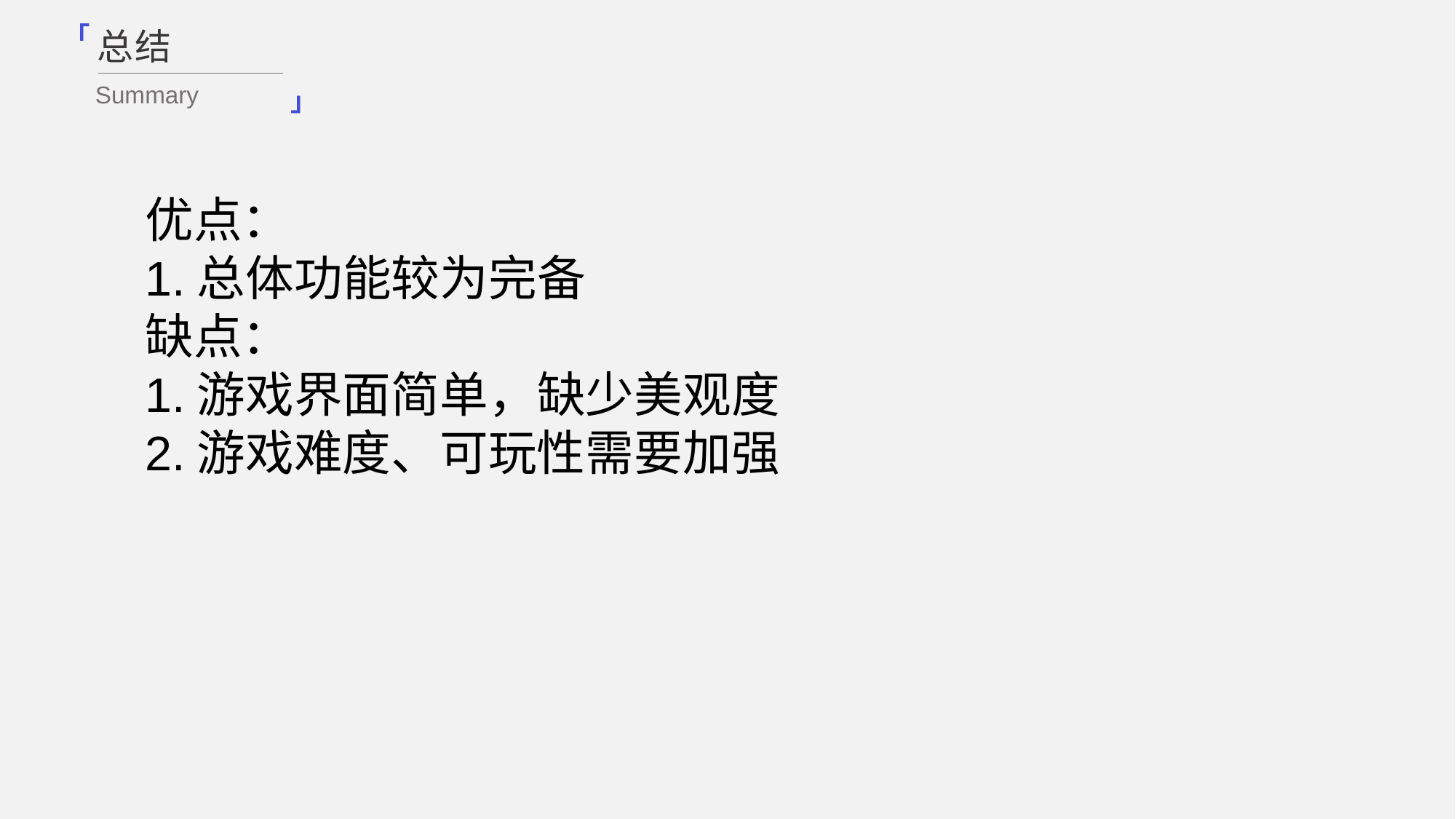

「
总结
Summary
」
优点：
1.总体功能较为完备
缺点：
1.游戏界面简单，缺少美观度
2.游戏难度、可玩性需要加强